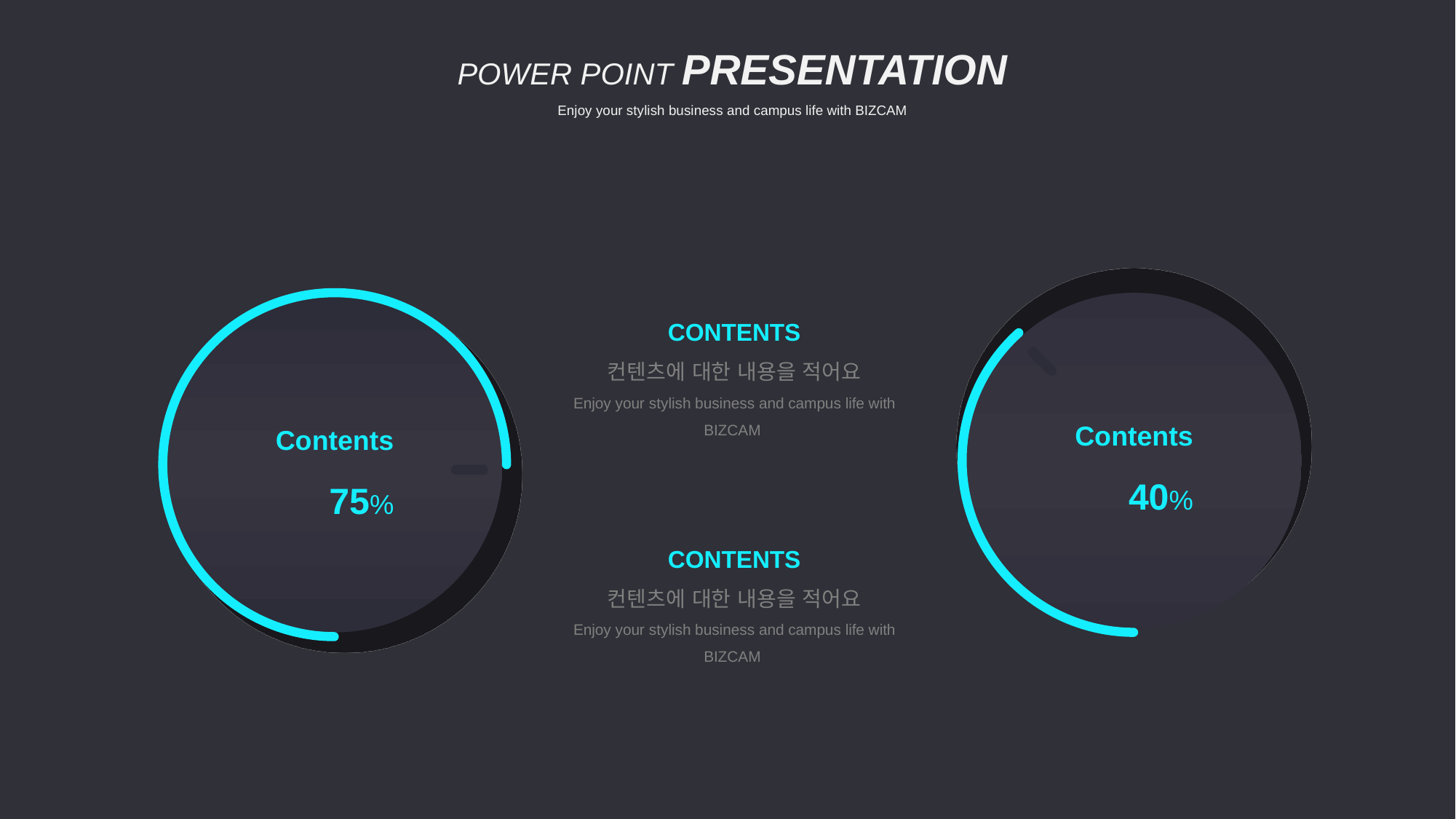

POWER POINT PRESENTATION
Enjoy your stylish business and campus life with BIZCAM

CONTENTS
컨텐츠에 대한 내용을 적어요
Enjoy your stylish business and campus life with BIZCAM
Contents
40%
Contents
75%
CONTENTS
컨텐츠에 대한 내용을 적어요
Enjoy your stylish business and campus life with BIZCAM